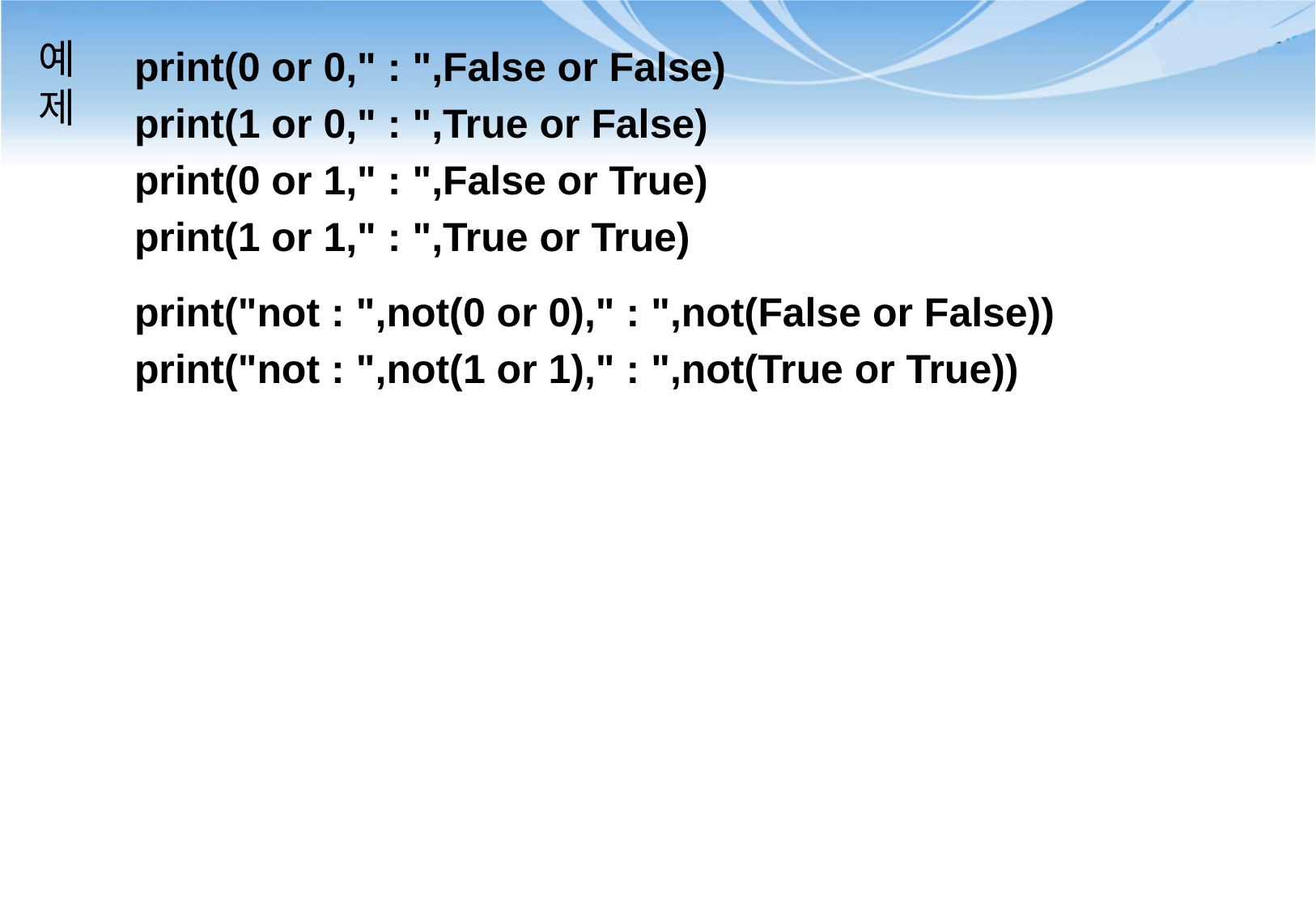

# 예 제
print(0 or 0," : ",False or False)
print(1 or 0," : ",True or False)
print(0 or 1," : ",False or True)
print(1 or 1," : ",True or True)

print("not : ",not(0 or 0)," : ",not(False or False))
print("not : ",not(1 or 1)," : ",not(True or True))